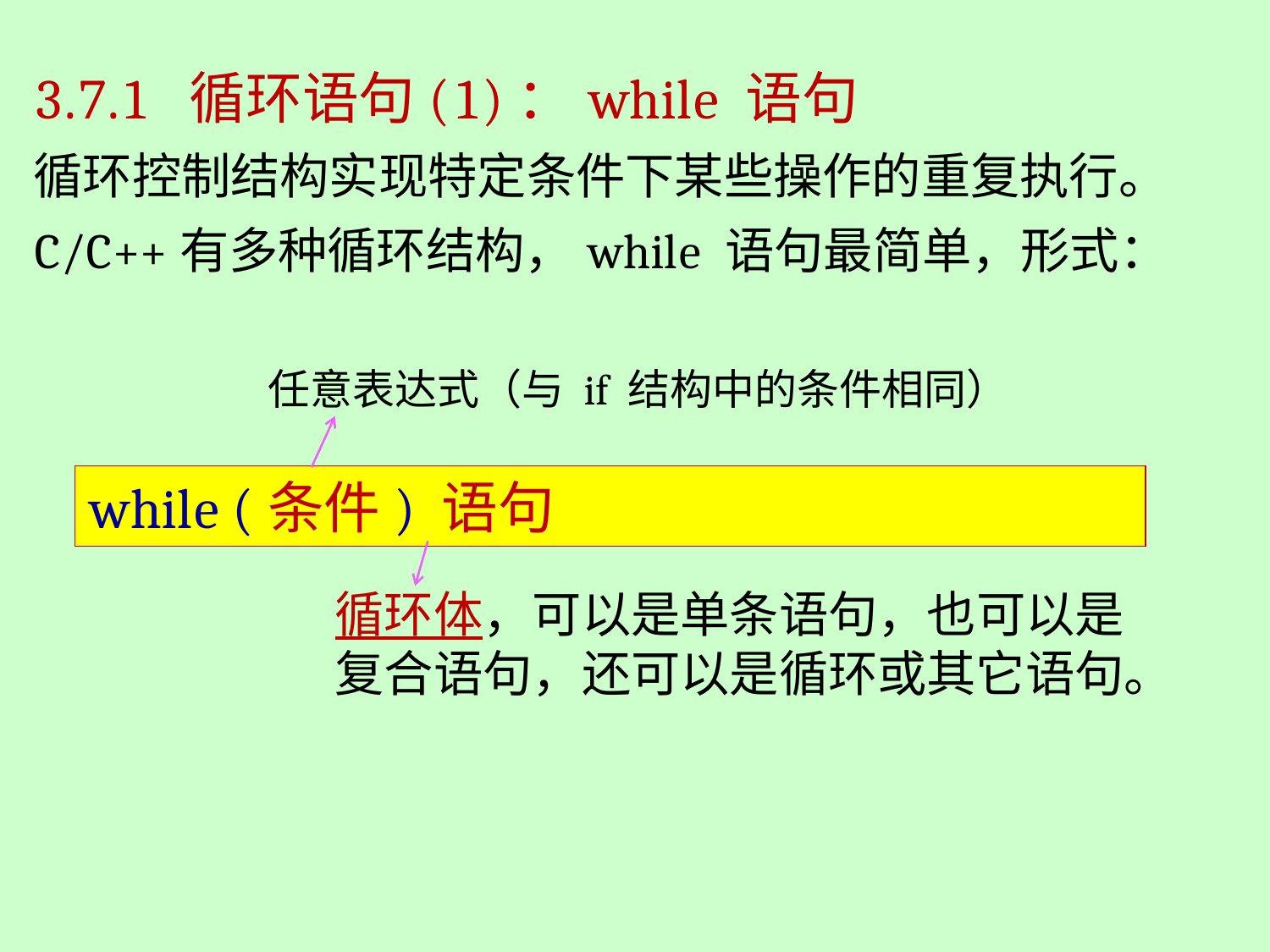

3.7.1  循环语句(1)：while 语句
循环控制结构实现特定条件下某些操作的重复执行。
C/C++有多种循环结构，while 语句最简单，形式：
任意表达式（与 if 结构中的条件相同）
while (条件) 语句
循环体，可以是单条语句，也可以是复合语句，还可以是循环或其它语句。
41